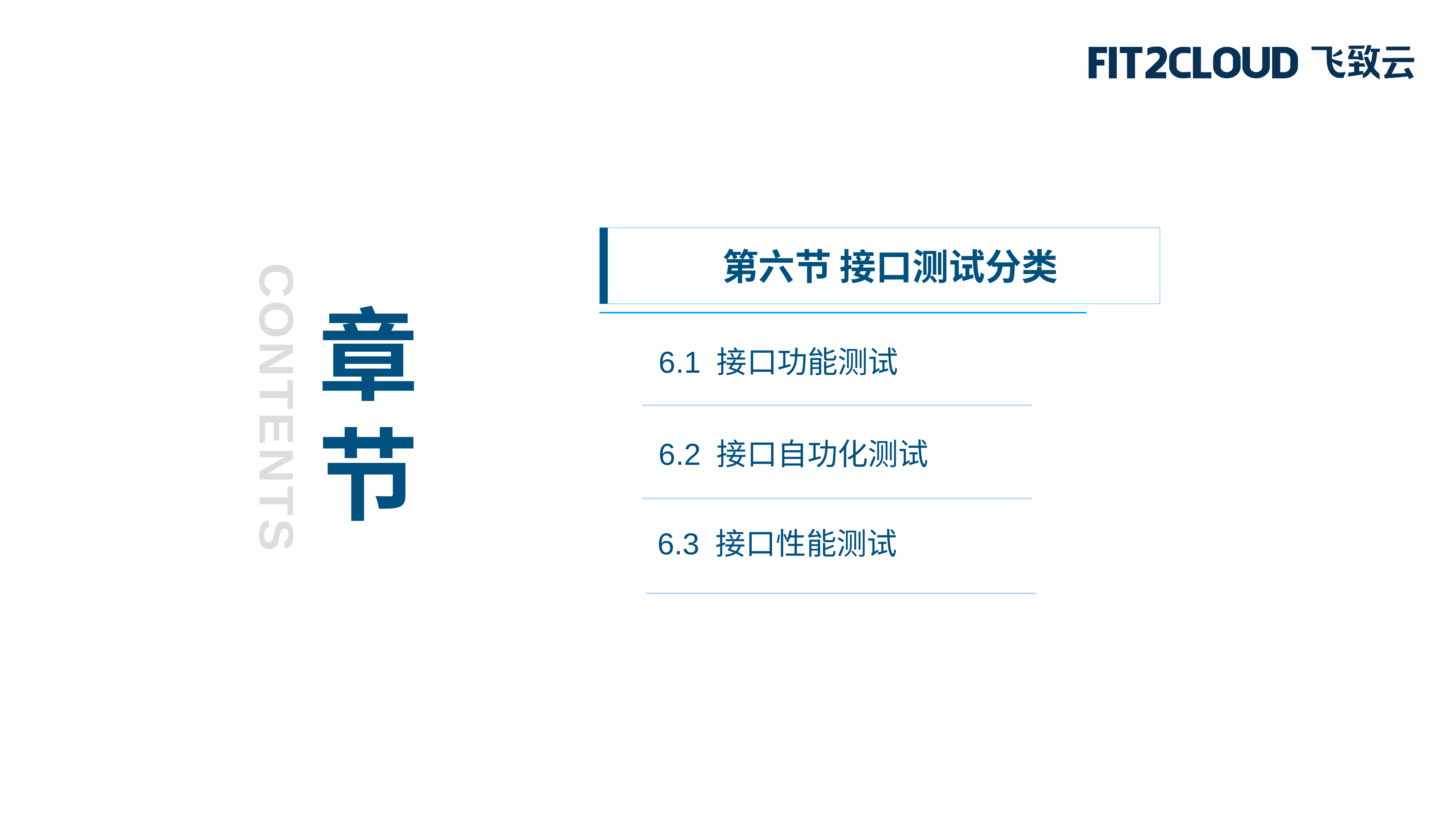

第六节 接口测试分类
章
节

6.1 接口功能测试
CONTENTS

6.2 接口自功化测试

6.3 接口性能测试